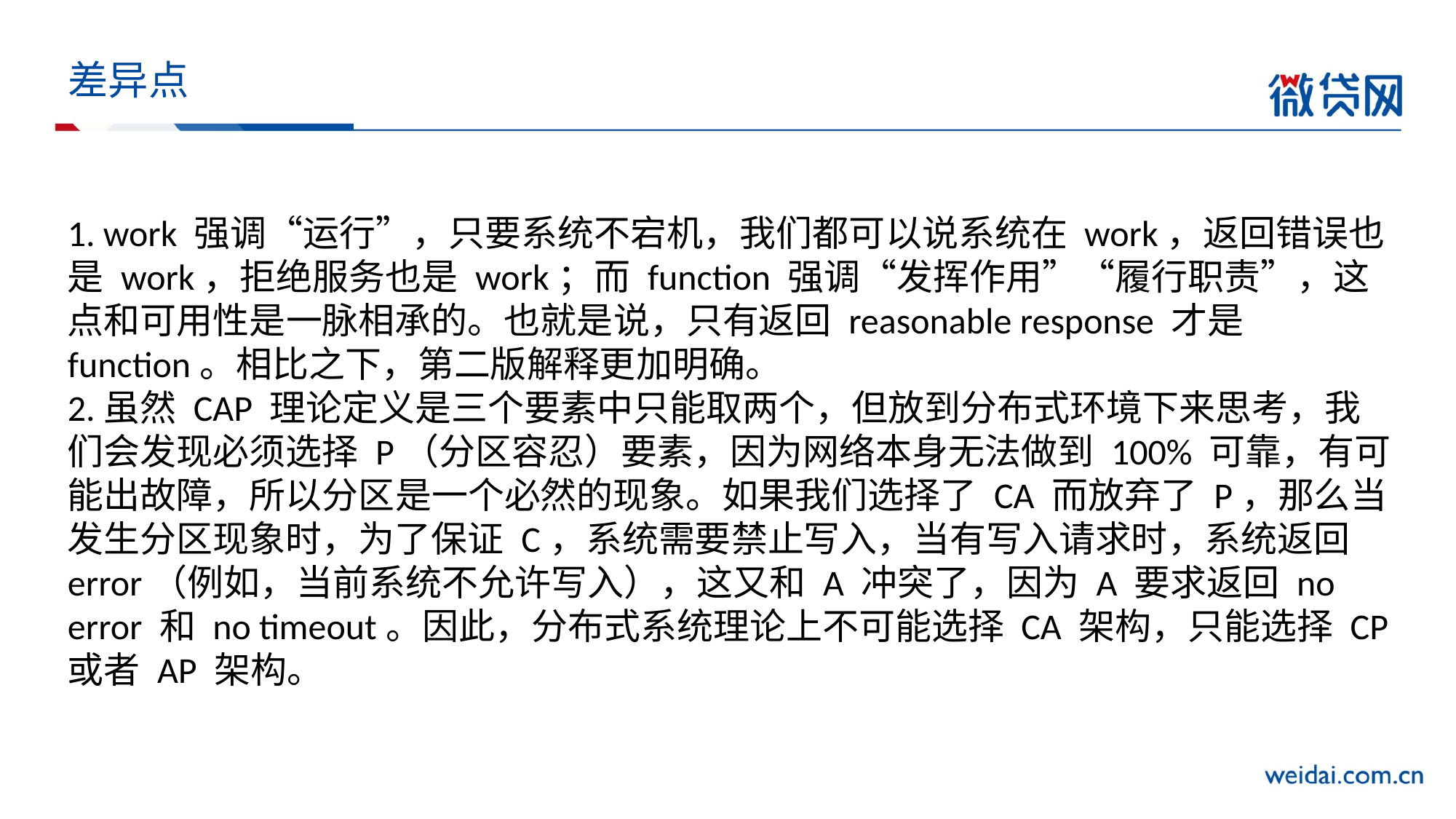

# 差异点
1. work 强调“运行”，只要系统不宕机，我们都可以说系统在 work，返回错误也是 work，拒绝服务也是 work；而 function 强调“发挥作用”“履行职责”，这点和可用性是一脉相承的。也就是说，只有返回 reasonable response 才是 function。相比之下，第二版解释更加明确。
2.虽然 CAP 理论定义是三个要素中只能取两个，但放到分布式环境下来思考，我们会发现必须选择 P（分区容忍）要素，因为网络本身无法做到 100% 可靠，有可能出故障，所以分区是一个必然的现象。如果我们选择了 CA 而放弃了 P，那么当发生分区现象时，为了保证 C，系统需要禁止写入，当有写入请求时，系统返回 error（例如，当前系统不允许写入），这又和 A 冲突了，因为 A 要求返回 no error 和 no timeout。因此，分布式系统理论上不可能选择 CA 架构，只能选择 CP 或者 AP 架构。